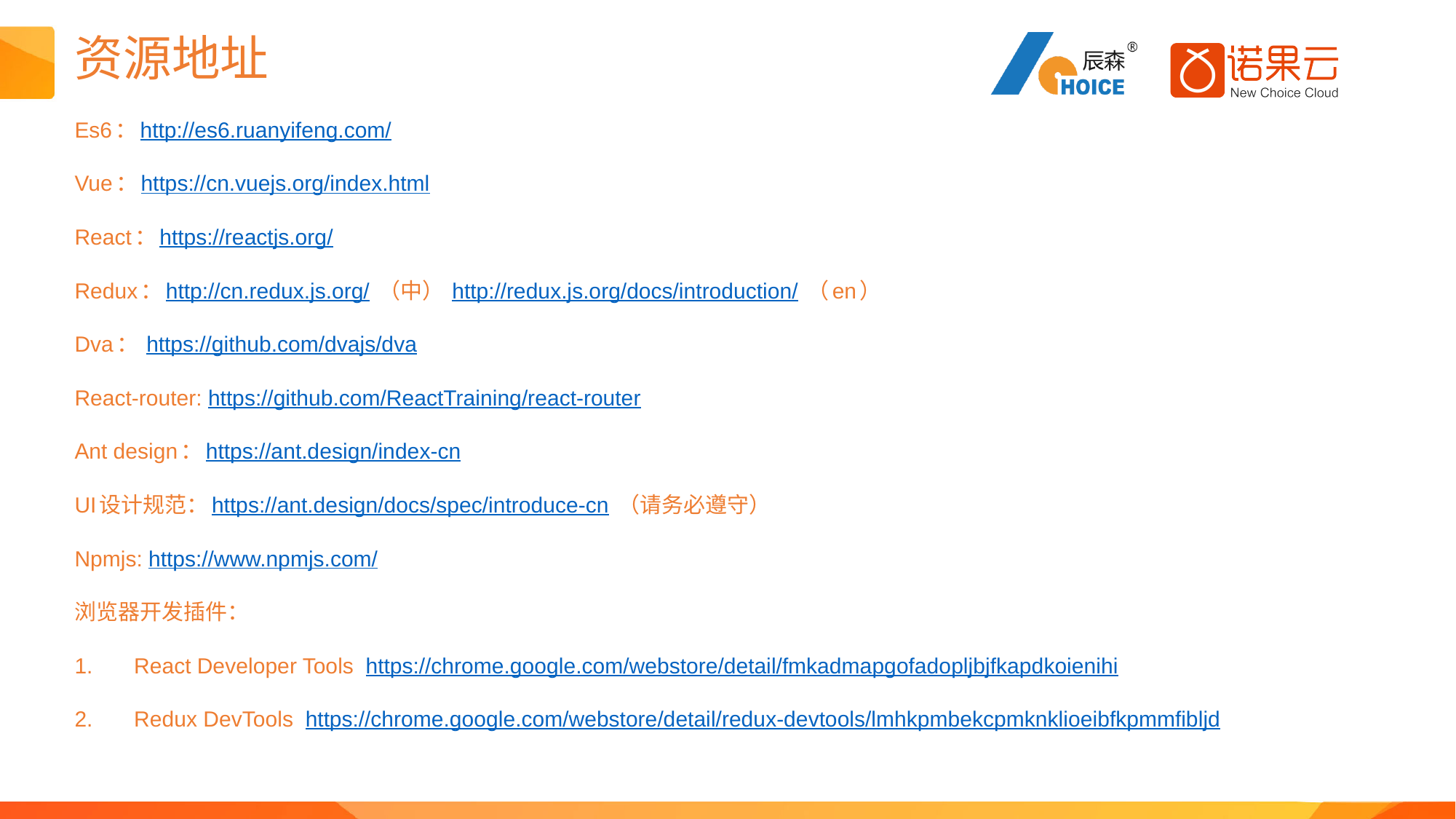

# 资源地址
Es6：http://es6.ruanyifeng.com/
Vue：https://cn.vuejs.org/index.html
React：https://reactjs.org/
Redux：http://cn.redux.js.org/ （中） http://redux.js.org/docs/introduction/ （en）
Dva： https://github.com/dvajs/dva
React-router: https://github.com/ReactTraining/react-router
Ant design：https://ant.design/index-cn
UI设计规范：https://ant.design/docs/spec/introduce-cn （请务必遵守）
Npmjs: https://www.npmjs.com/
浏览器开发插件：
React Developer Tools  https://chrome.google.com/webstore/detail/fmkadmapgofadopljbjfkapdkoienihi
Redux DevTools  https://chrome.google.com/webstore/detail/redux-devtools/lmhkpmbekcpmknklioeibfkpmmfibljd